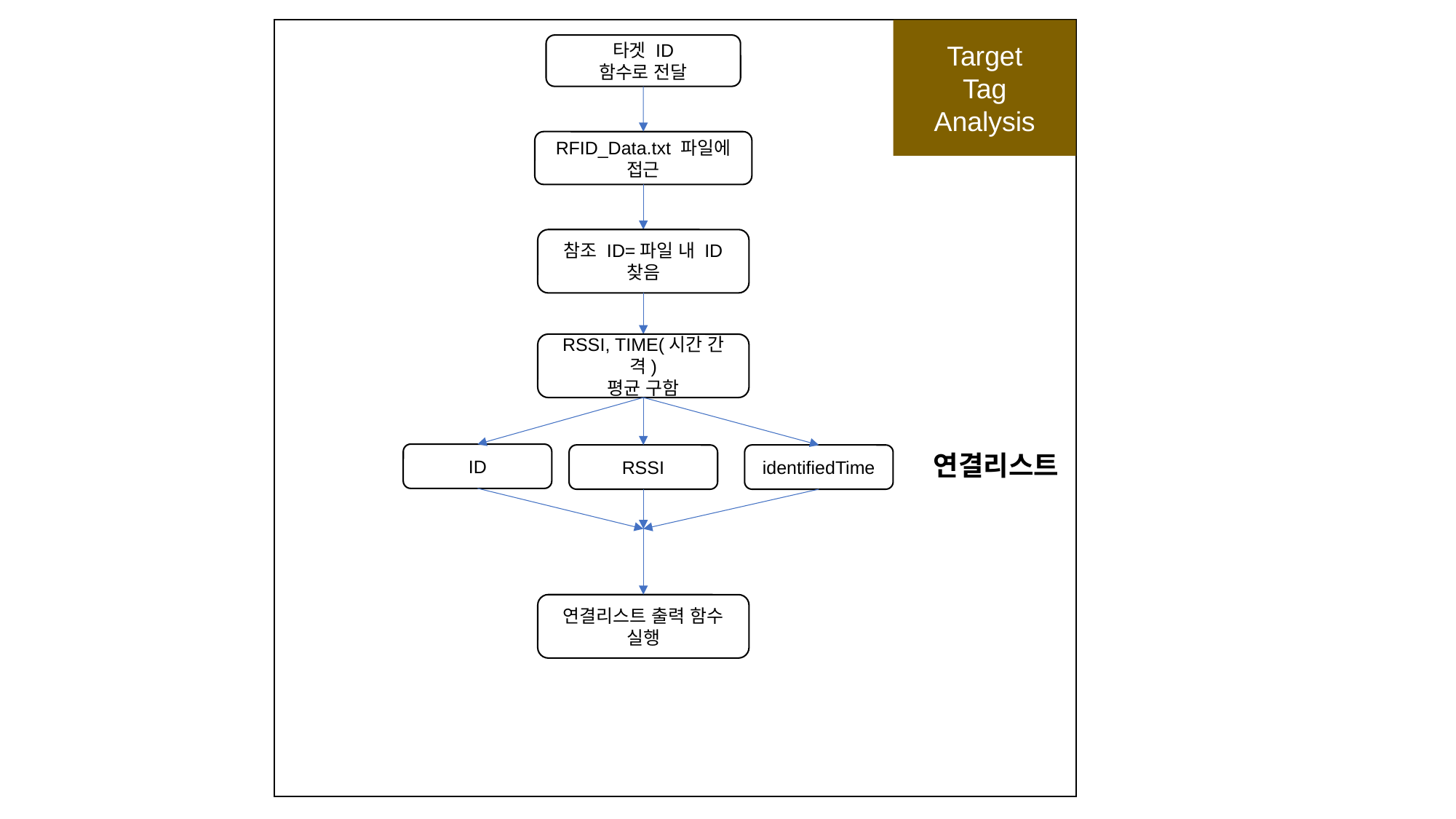

Target
Tag
Analysis
타겟 ID
함수로 전달
RFID_Data.txt 파일에
접근
참조 ID=파일 내 ID
찾음
RSSI, TIME(시간 간격)
평균 구함
연결리스트
ID
RSSI
identifiedTime
연결리스트 출력 함수
실행